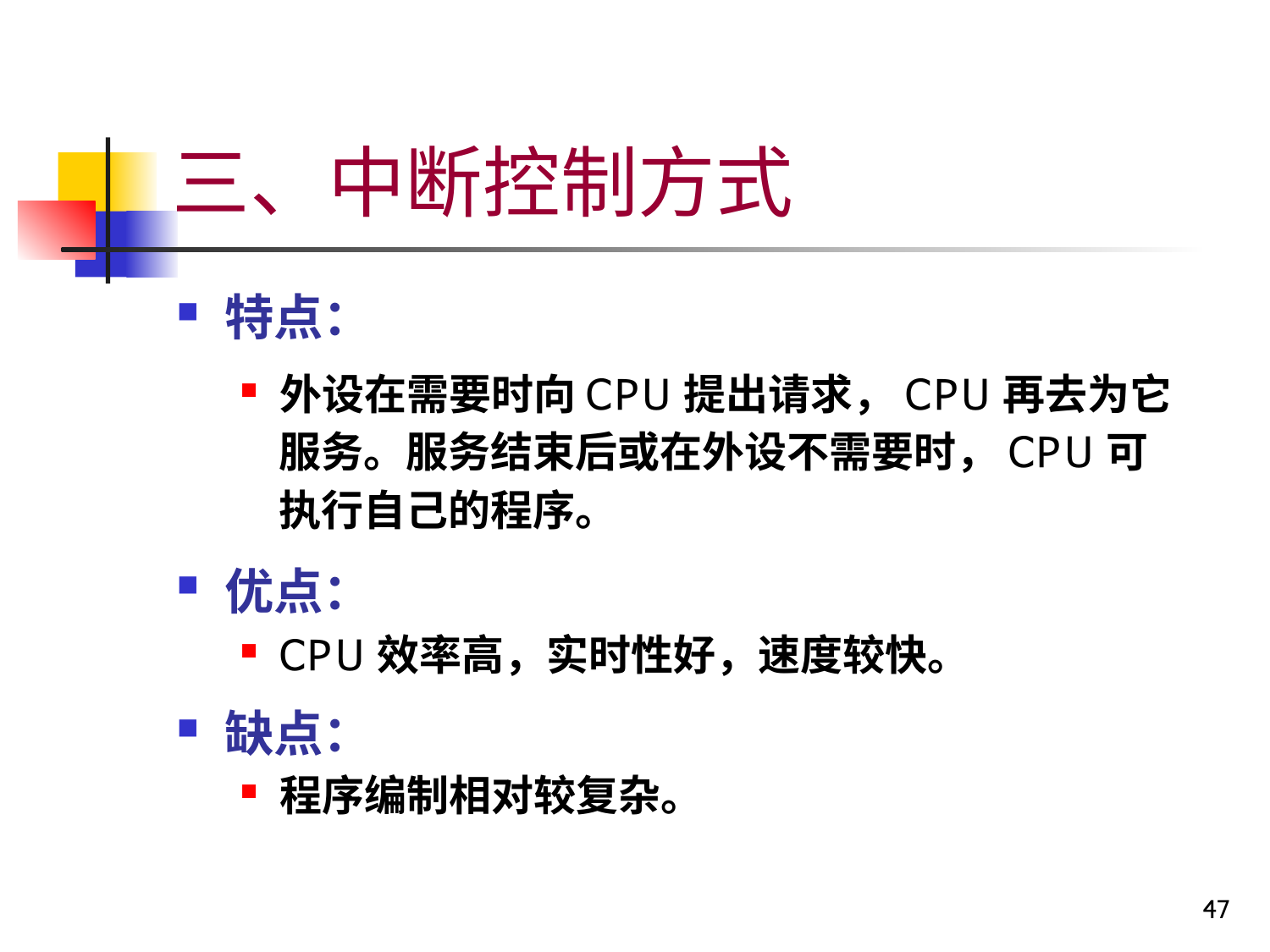

# 三、中断控制方式
特点：
外设在需要时向CPU提出请求，CPU再去为它
   服务。服务结束后或在外设不需要时，CPU可
   执行自己的程序。
优点：
CPU效率高，实时性好，速度较快。
缺点：
程序编制相对较复杂。
47